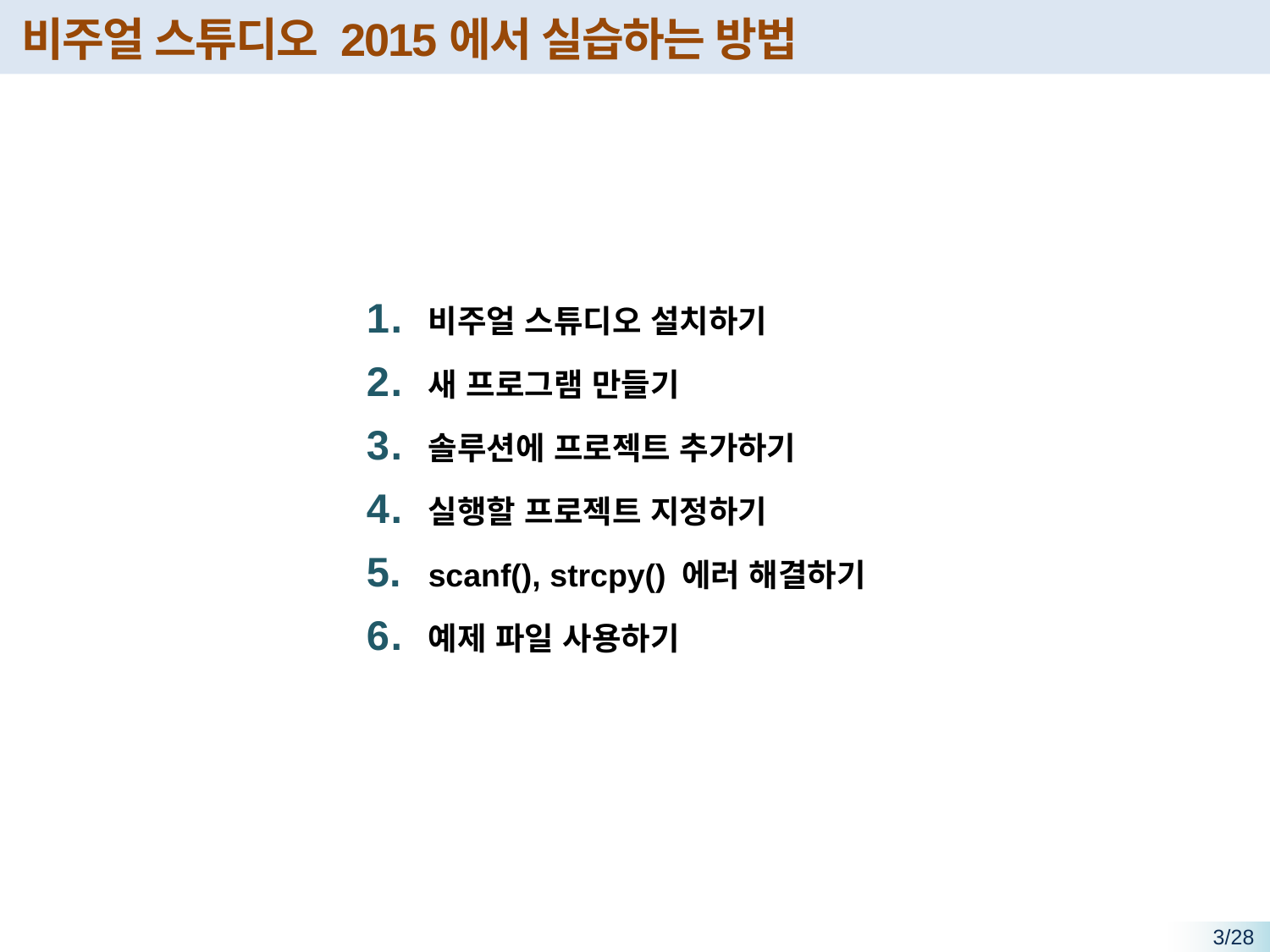

# 비주얼 스튜디오 2015에서 실습하는 방법
비주얼 스튜디오 설치하기
새 프로그램 만들기
솔루션에 프로젝트 추가하기
실행할 프로젝트 지정하기
scanf(), strcpy() 에러 해결하기
예제 파일 사용하기